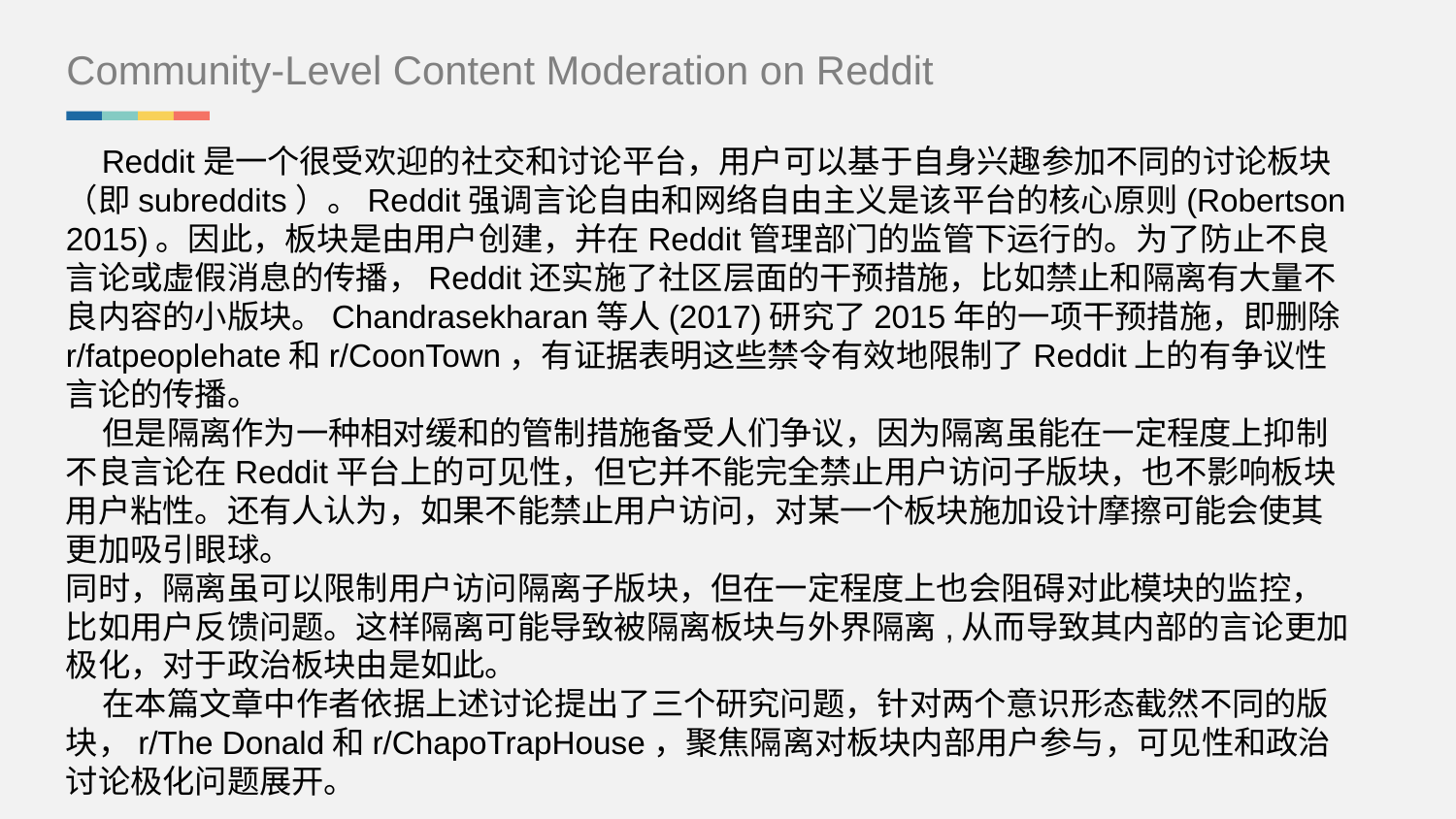

Community-Level Content Moderation on Reddit

    Reddit是一个很受欢迎的社交和讨论平台，用户可以基于自身兴趣参加不同的讨论板块（即subreddits）。Reddit强调言论自由和网络自由主义是该平台的核心原则(Robertson 2015)。因此，板块是由用户创建，并在Reddit管理部门的监管下运行的。为了防止不良言论或虚假消息的传播，Reddit还实施了社区层面的干预措施，比如禁止和隔离有大量不良内容的小版块。Chandrasekharan等人(2017)研究了2015年的一项干预措施，即删除r/fatpeoplehate和r/CoonTown，有证据表明这些禁令有效地限制了Reddit上的有争议性言论的传播。
    但是隔离作为一种相对缓和的管制措施备受人们争议，因为隔离虽能在一定程度上抑制不良言论在Reddit平台上的可见性，但它并不能完全禁止用户访问子版块，也不影响板块用户粘性。还有人认为，如果不能禁止用户访问，对某一个板块施加设计摩擦可能会使其更加吸引眼球。
同时，隔离虽可以限制用户访问隔离子版块，但在一定程度上也会阻碍对此模块的监控，比如用户反馈问题。这样隔离可能导致被隔离板块与外界隔离,从而导致其内部的言论更加极化，对于政治板块由是如此。
    在本篇文章中作者依据上述讨论提出了三个研究问题，针对两个意识形态截然不同的版块，r/The Donald和r/ChapoTrapHouse，聚焦隔离对板块内部用户参与，可见性和政治讨论极化问题展开。